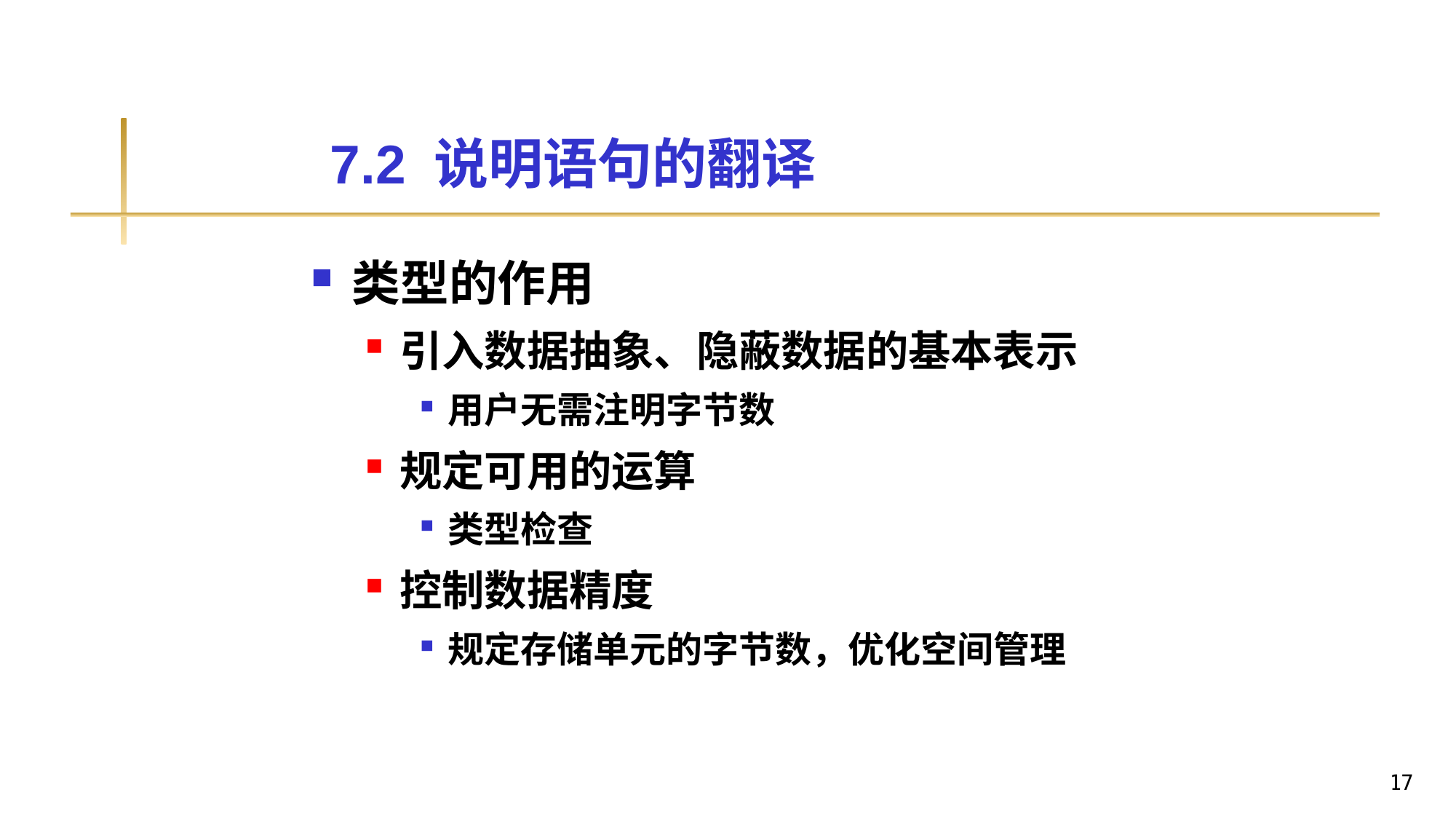

# 7.2 说明语句的翻译
类型的作用
引入数据抽象、隐蔽数据的基本表示
用户无需注明字节数
规定可用的运算
类型检查
控制数据精度
规定存储单元的字节数，优化空间管理
17